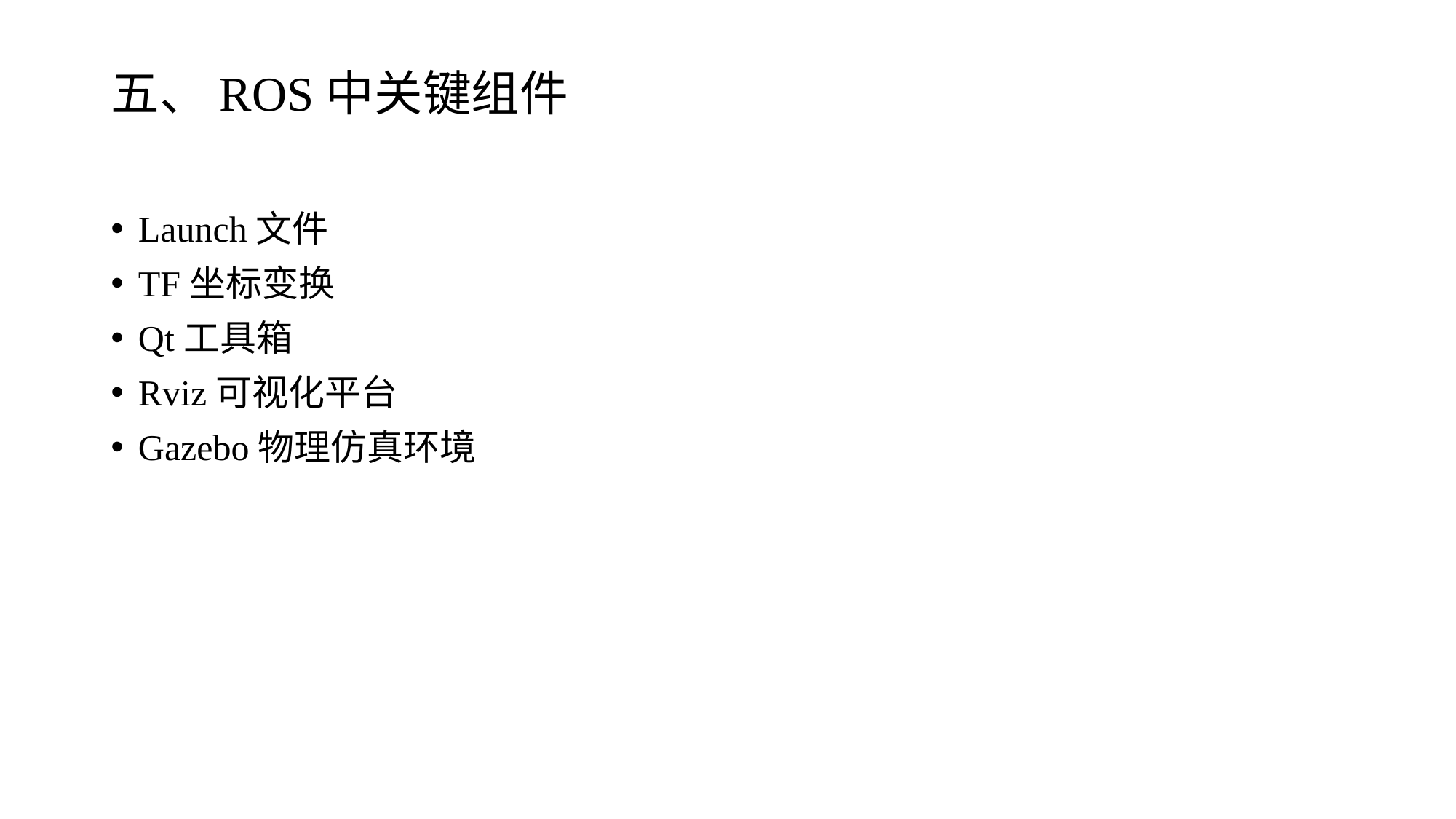

# 五、ROS中关键组件

Launch文件
TF坐标变换
Qt工具箱
Rviz可视化平台
Gazebo物理仿真环境